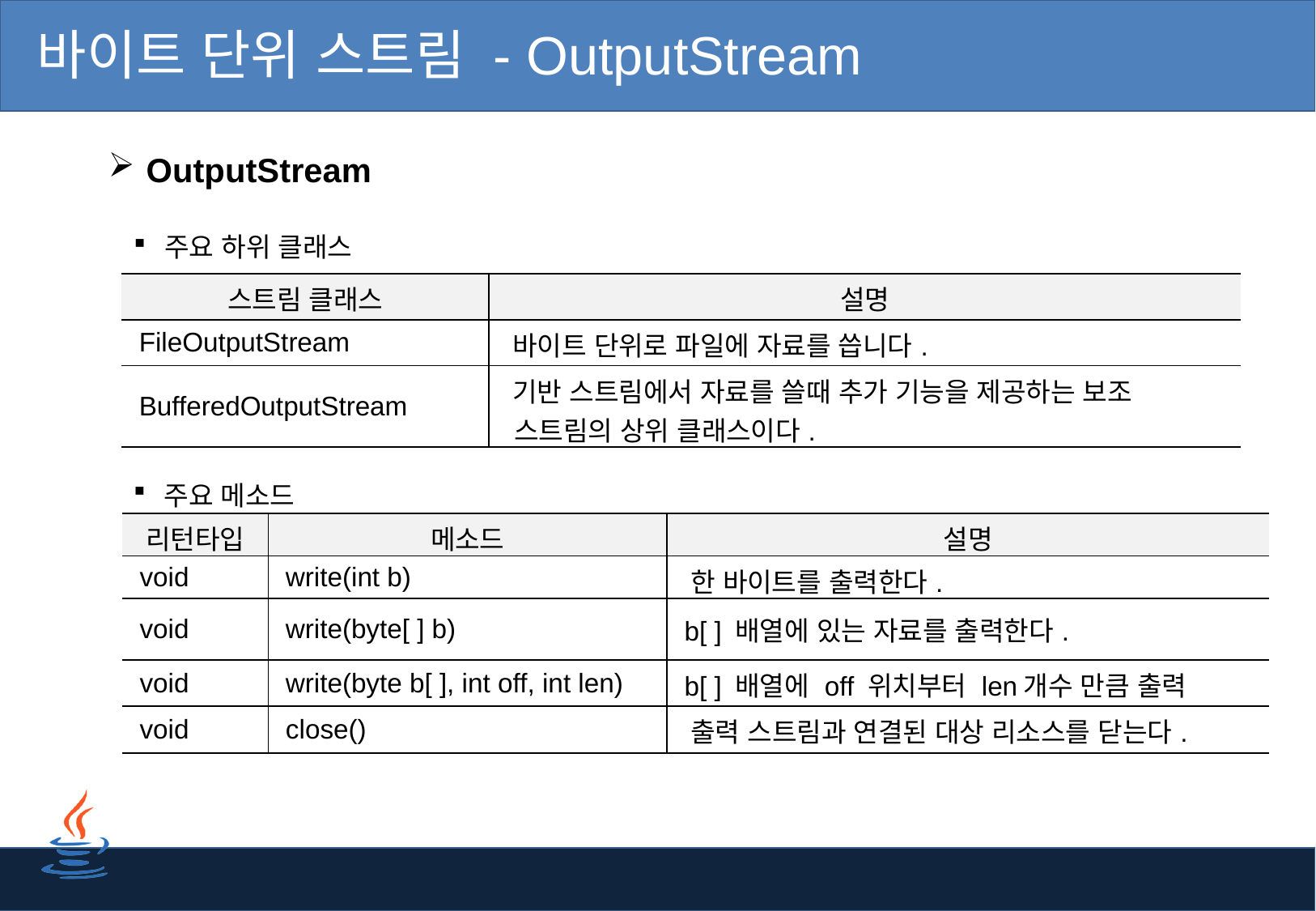

바이트 단위 스트림 - OutputStream
OutputStream
주요 하위 클래스
| 스트림 클래스 | 설명 |
| --- | --- |
| FileOutputStream | 바이트 단위로 파일에 자료를 씁니다. |
| BufferedOutputStream | 기반 스트림에서 자료를 쓸때 추가 기능을 제공하는 보조 스트림의 상위 클래스이다. |
주요 메소드
| 리턴타입 | 메소드 | 설명 |
| --- | --- | --- |
| void | write(int b) | 한 바이트를 출력한다. |
| void | write(byte[ ] b) | b[ ] 배열에 있는 자료를 출력한다. |
| void | write(byte b[ ], int off, int len) | b[ ] 배열에 off 위치부터 len개수 만큼 출력 |
| void | close() | 출력 스트림과 연결된 대상 리소스를 닫는다. |